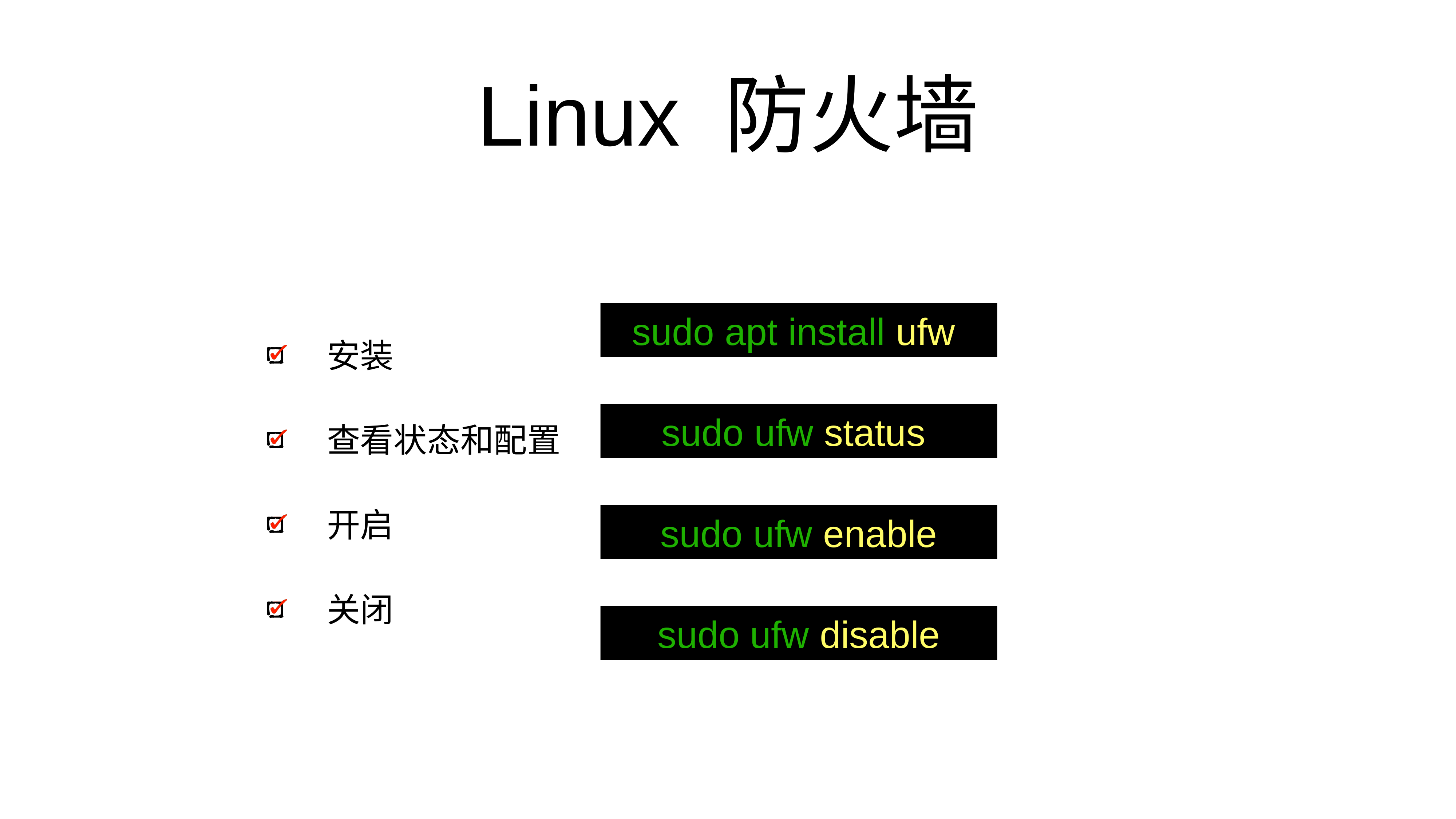

# Linux 防火墙
安装
查看状态和配置
开启
关闭
sudo apt install ufw
sudo ufw status
sudo ufw enable
sudo ufw disable